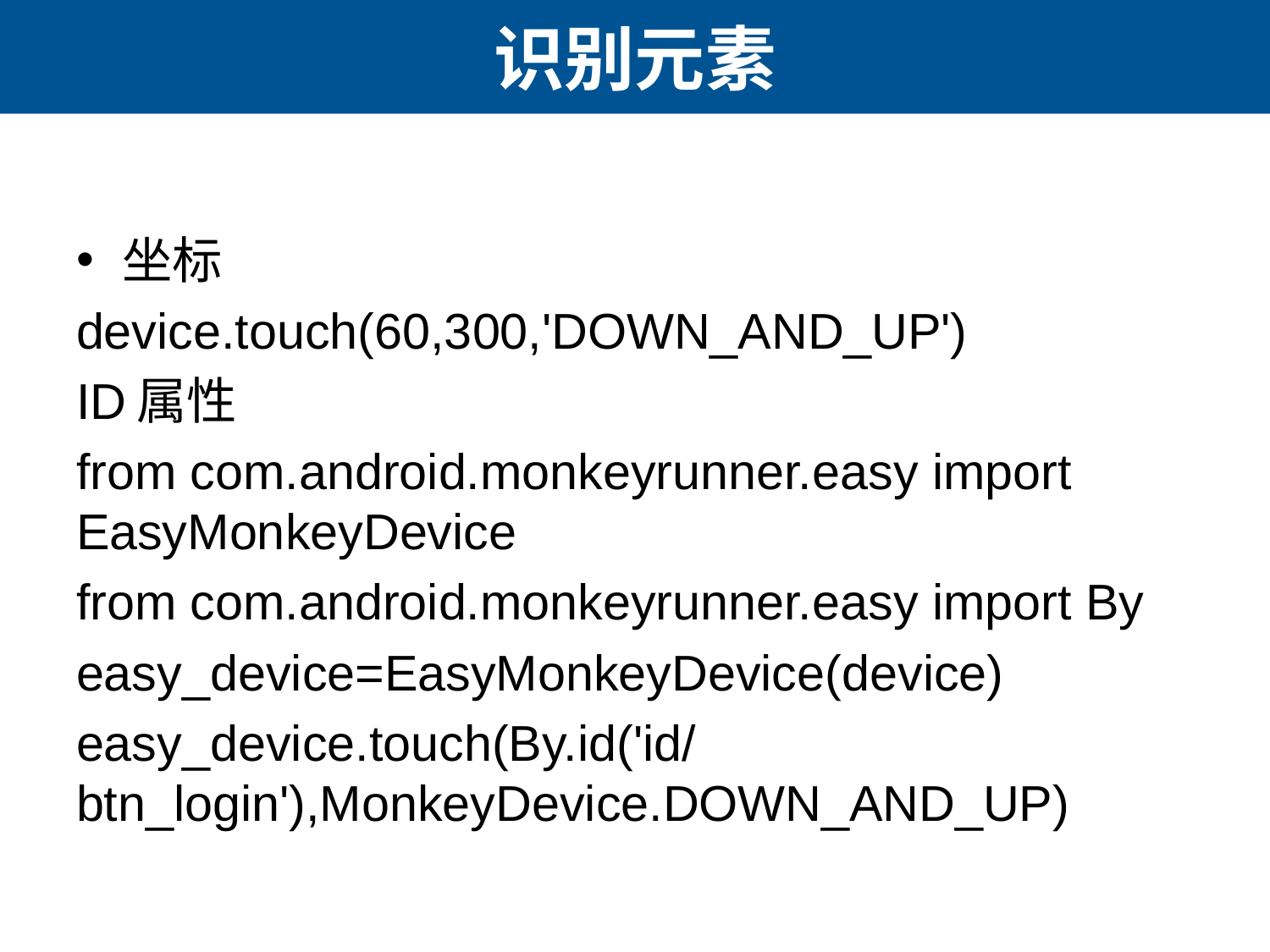

# 识别元素
坐标
device.touch(60,300,'DOWN_AND_UP')
ID属性
from com.android.monkeyrunner.easy import EasyMonkeyDevice
from com.android.monkeyrunner.easy import By
easy_device=EasyMonkeyDevice(device)
easy_device.touch(By.id('id/btn_login'),MonkeyDevice.DOWN_AND_UP)